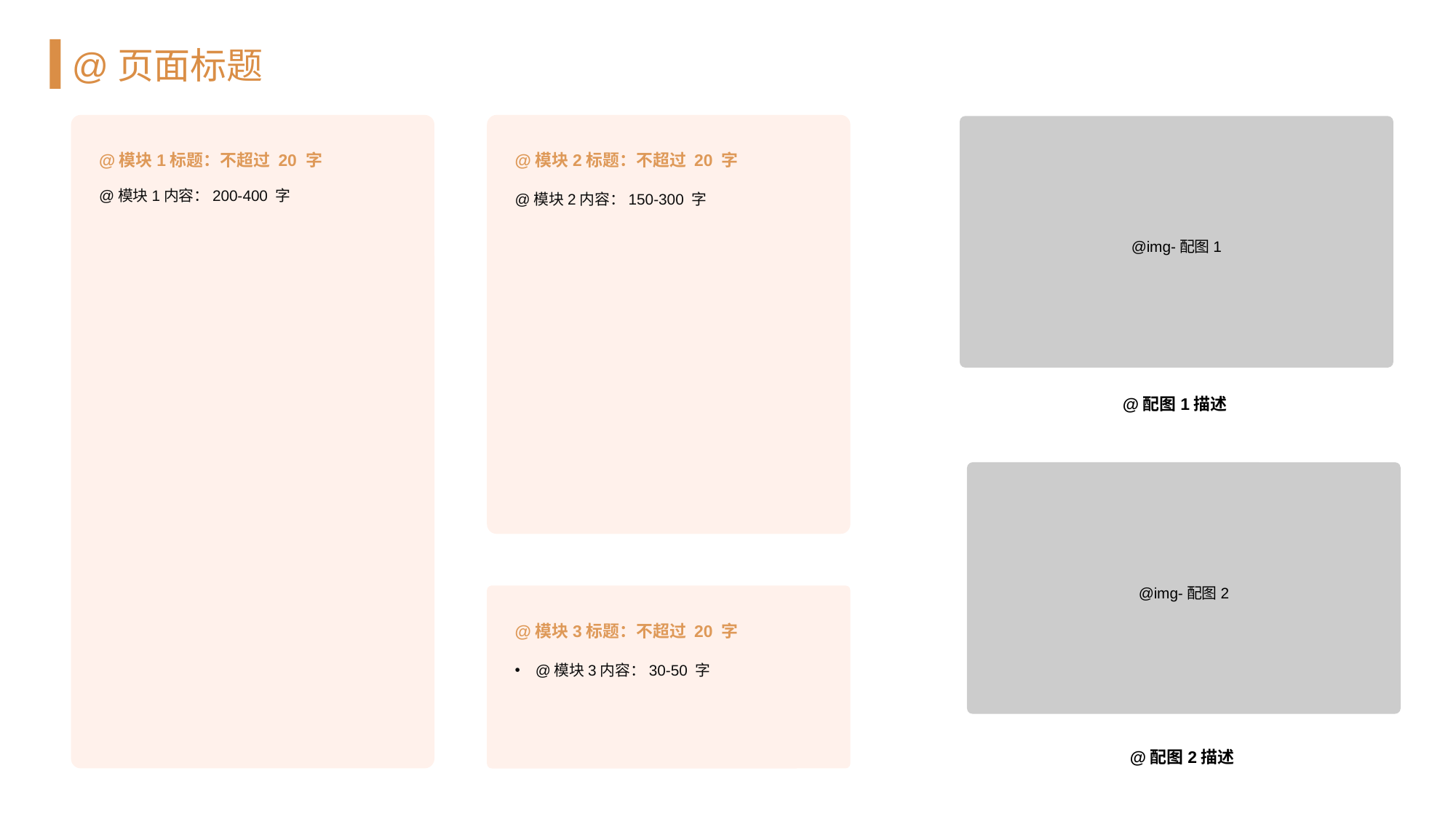

# @页面标题

@img-配图1
@模块1标题：不超过 20 字
@模块2标题：不超过 20 字
@模块1内容：200-400 字
@模块2内容：150-300 字
@配图1描述
@img-配图2

@模块3标题：不超过 20 字
@模块3内容：30-50 字
@配图2描述